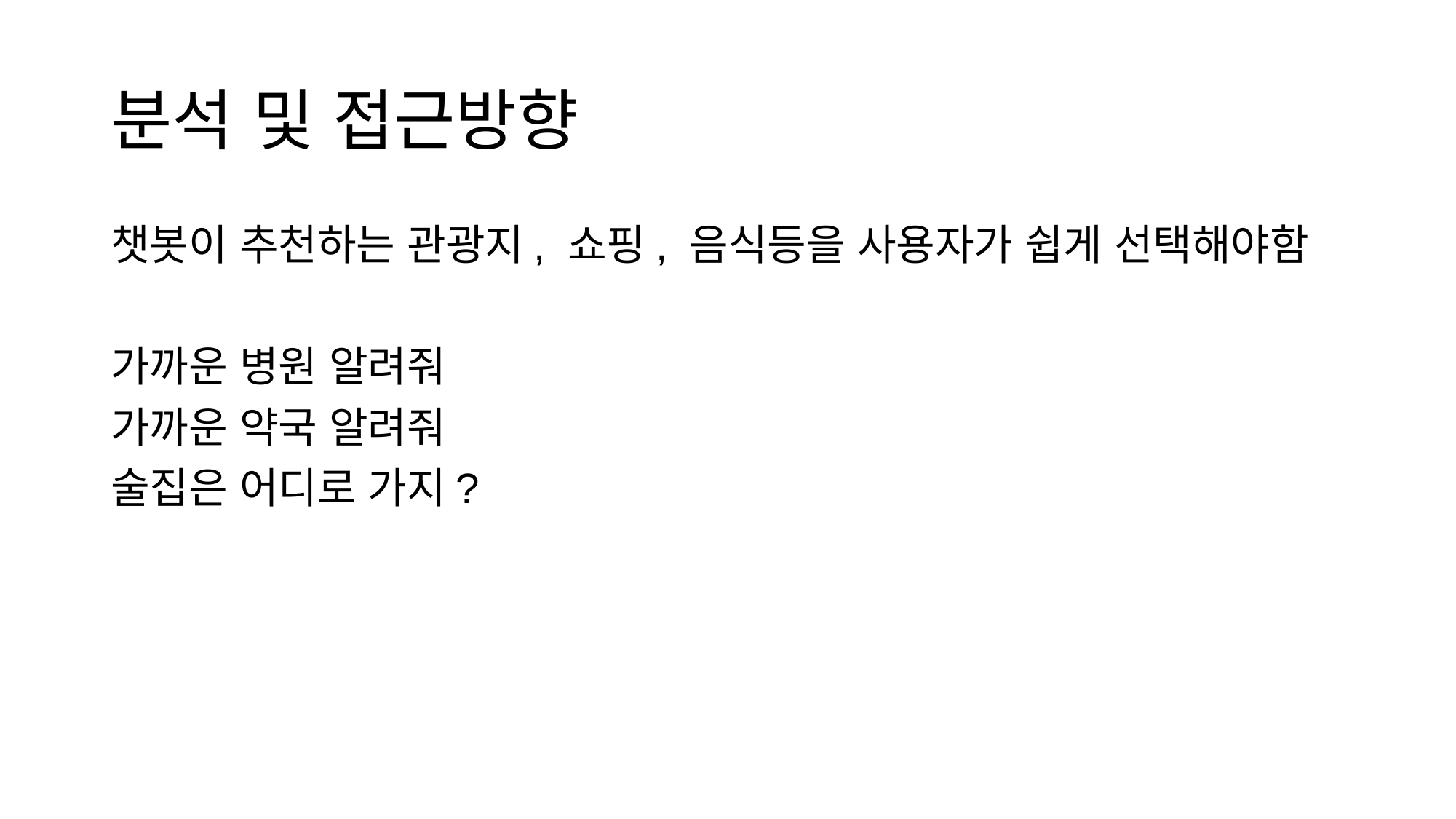

# 분석 및 접근방향
챗봇이 추천하는 관광지, 쇼핑, 음식등을 사용자가 쉽게 선택해야함

가까운 병원 알려줘
가까운 약국 알려줘
술집은 어디로 가지?